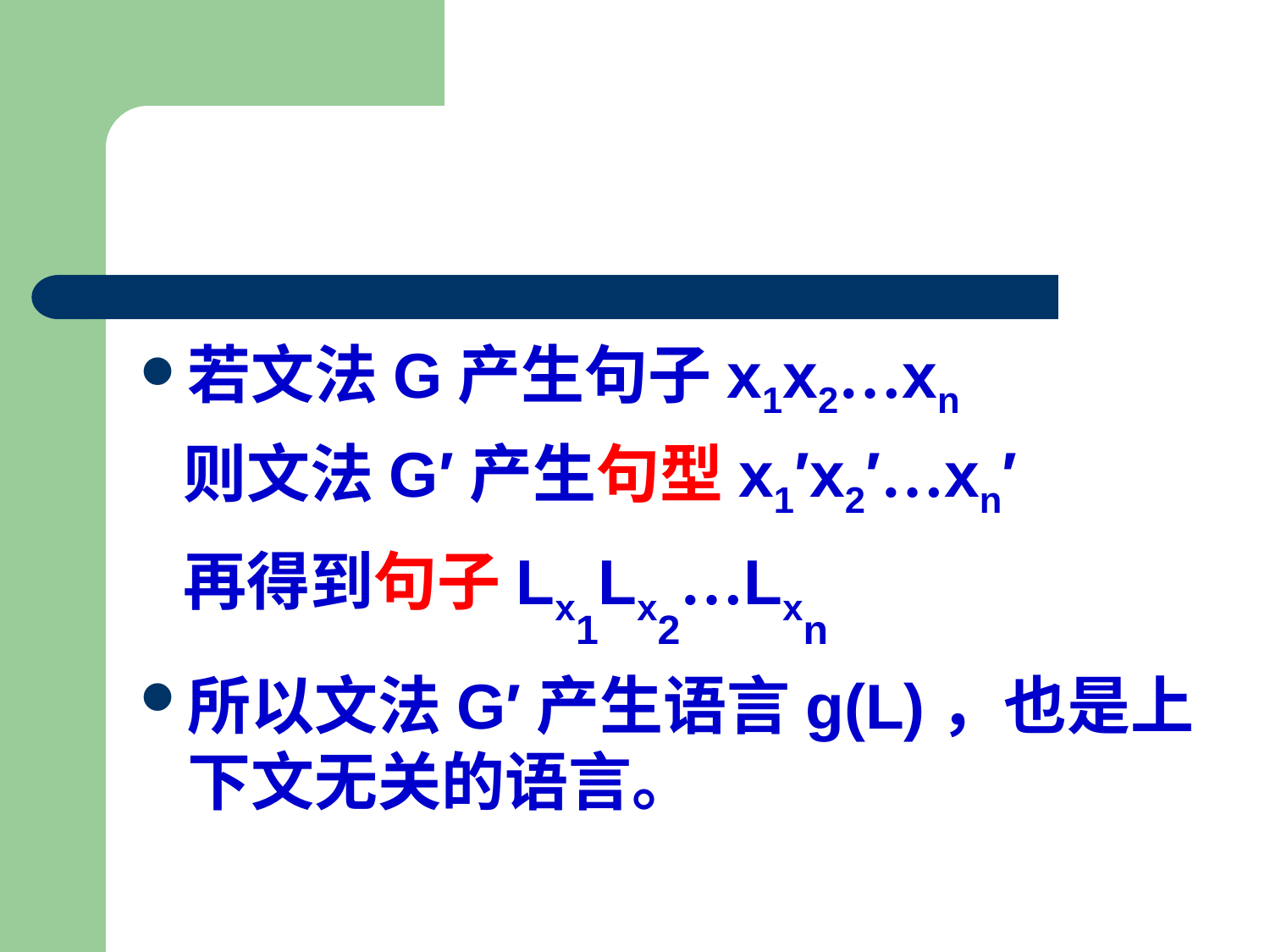

#
若文法G产生句子x1x2…xn
  则文法G′产生句型x1′x2′…xn′
  再得到句子Lx1Lx2…Lxn
所以文法G′产生语言g(L)，也是上下文无关的语言。